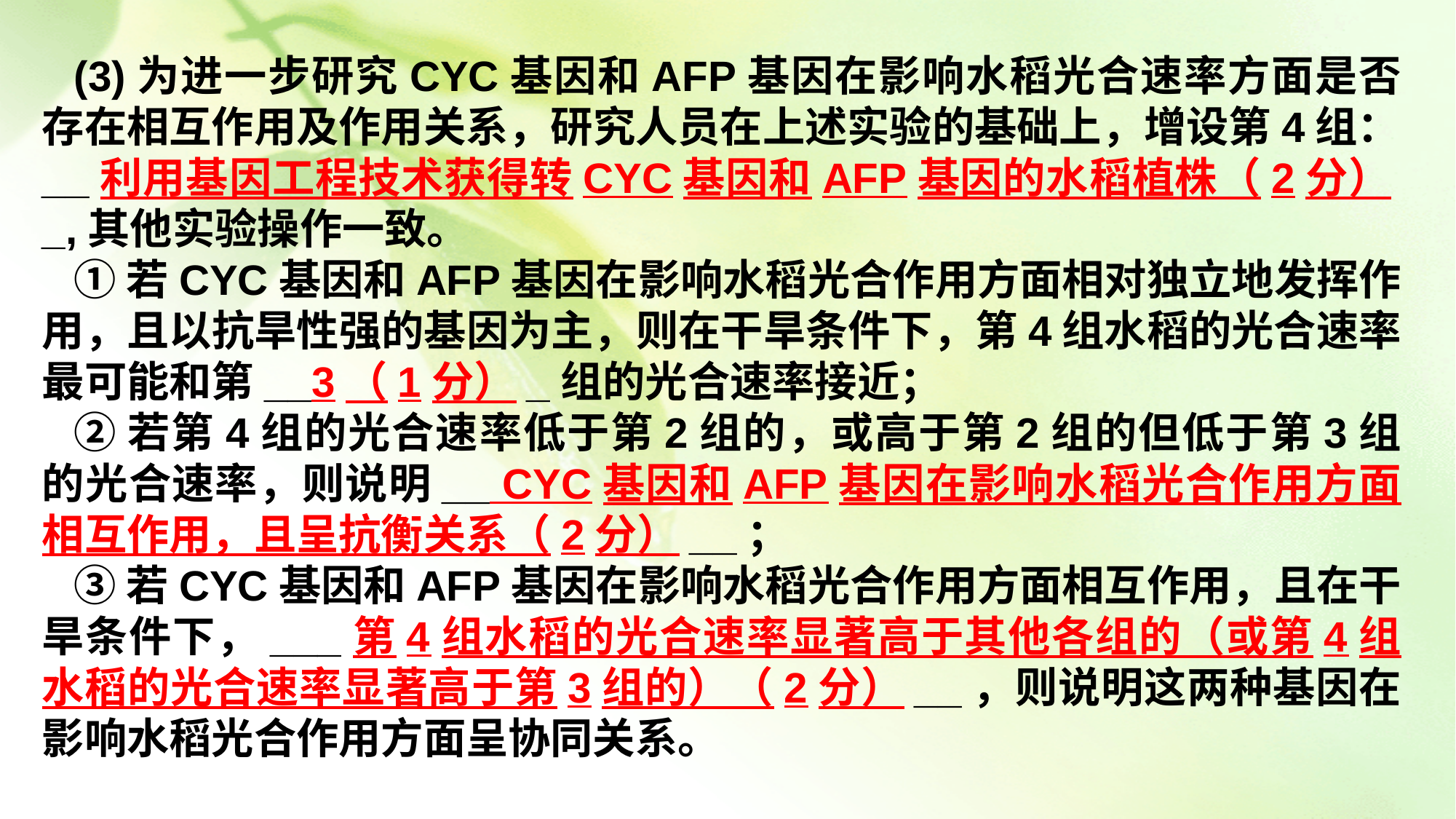

(3)为进一步研究CYC基因和AFP基因在影响水稻光合速率方面是否存在相互作用及作用关系，研究人员在上述实验的基础上，增设第4组：__利用基因工程技术获得转CYC基因和AFP基因的水稻植株（2分）_,其他实验操作一致。
①若CYC基因和AFP基因在影响水稻光合作用方面相对独立地发挥作用，且以抗旱性强的基因为主，则在干旱条件下，第4组水稻的光合速率最可能和第__3（1分）_组的光合速率接近；
②若第4组的光合速率低于第2组的，或高于第2组的但低于第3组的光合速率，则说明__ CYC基因和AFP基因在影响水稻光合作用方面相互作用，且呈抗衡关系（2分）__；
③若CYC基因和AFP基因在影响水稻光合作用方面相互作用，且在干旱条件下，___第4组水稻的光合速率显著高于其他各组的（或第4组水稻的光合速率显著高于第3组的）（2分）__，则说明这两种基因在影响水稻光合作用方面呈协同关系。